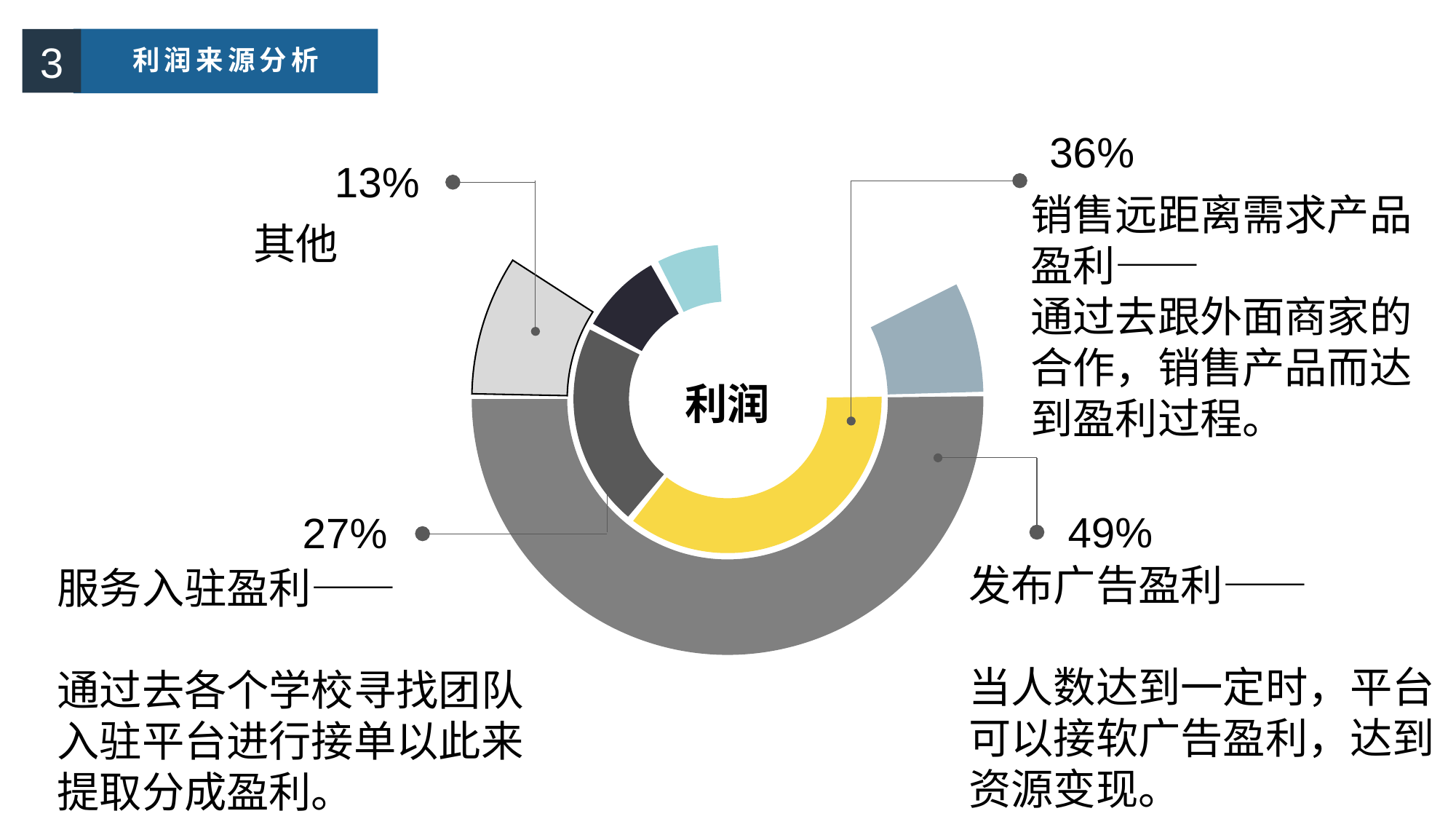

利润来源分析
3
36%

13%
销售远距离需求产品盈利——
通过去跟外面商家的合作，销售产品而达到盈利过程。
其他

利润
49%
27%
发布广告盈利——

当人数达到一定时，平台可以接软广告盈利，达到资源变现。
服务入驻盈利——

通过去各个学校寻找团队入驻平台进行接单以此来提取分成盈利。